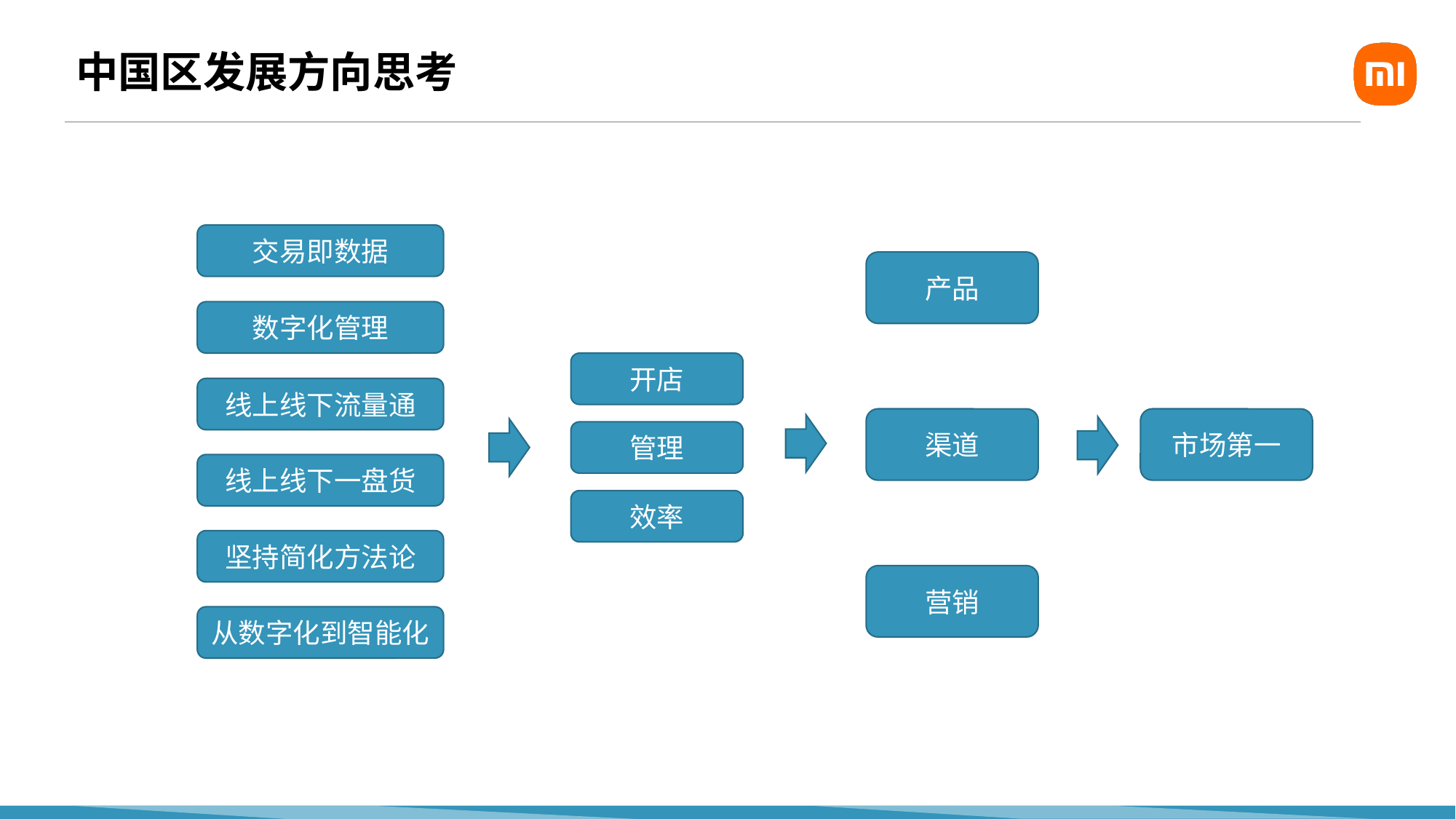

# 中国区发展方向思考
交易即数据
产品
数字化管理
开店
线上线下流量通
渠道
市场第一

管理
线上线下一盘货
效率
坚持简化方法论
营销
从数字化到智能化